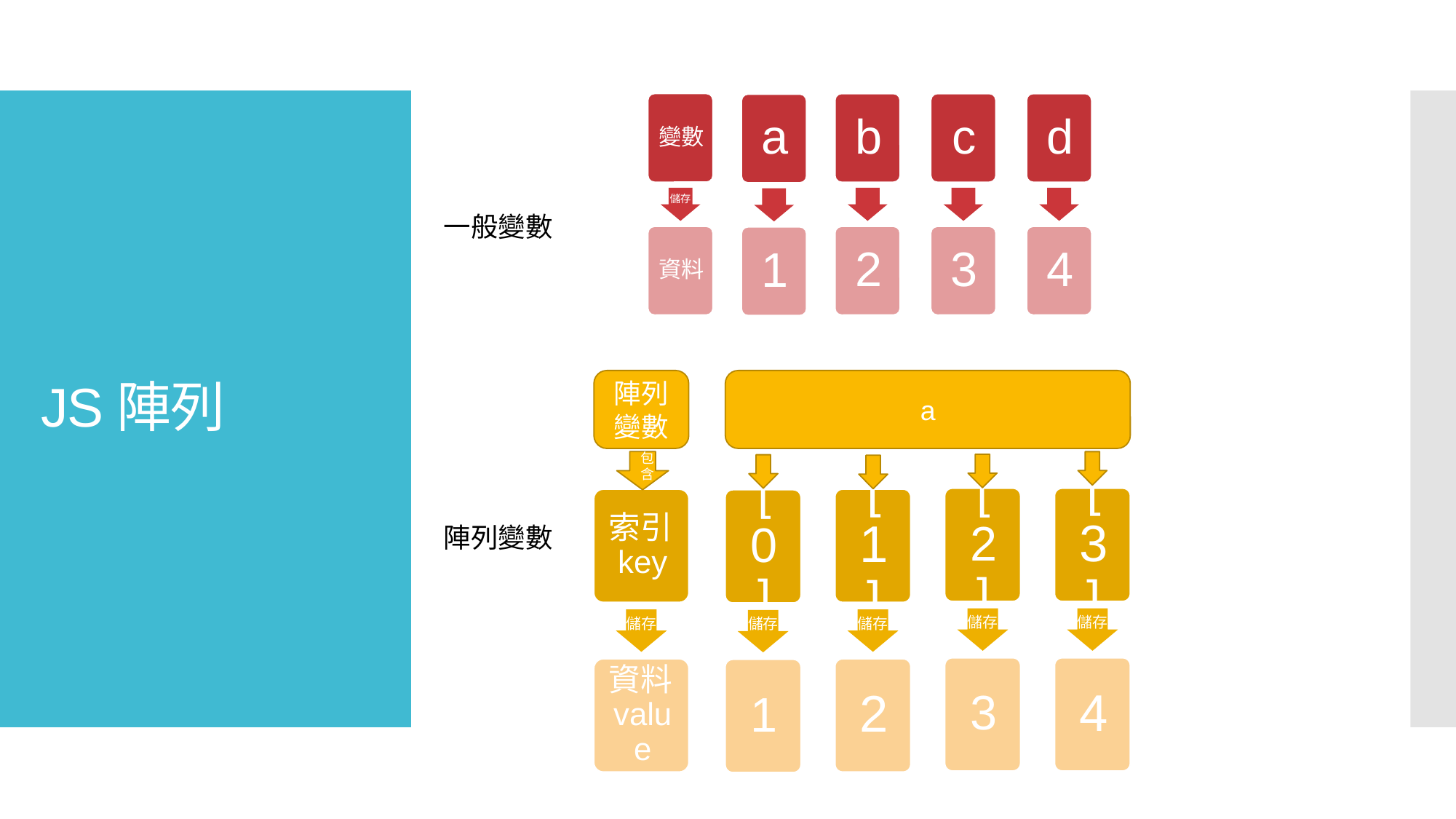

變數
儲存
資料
b

2
c

3
d

4
a

1
# JS陣列
一般變數
陣列變數
a
包含

[3]
儲存
4
[2]
儲存
3
[1]
儲存
2
索引key
儲存
資料value
[0]
儲存
1
陣列變數